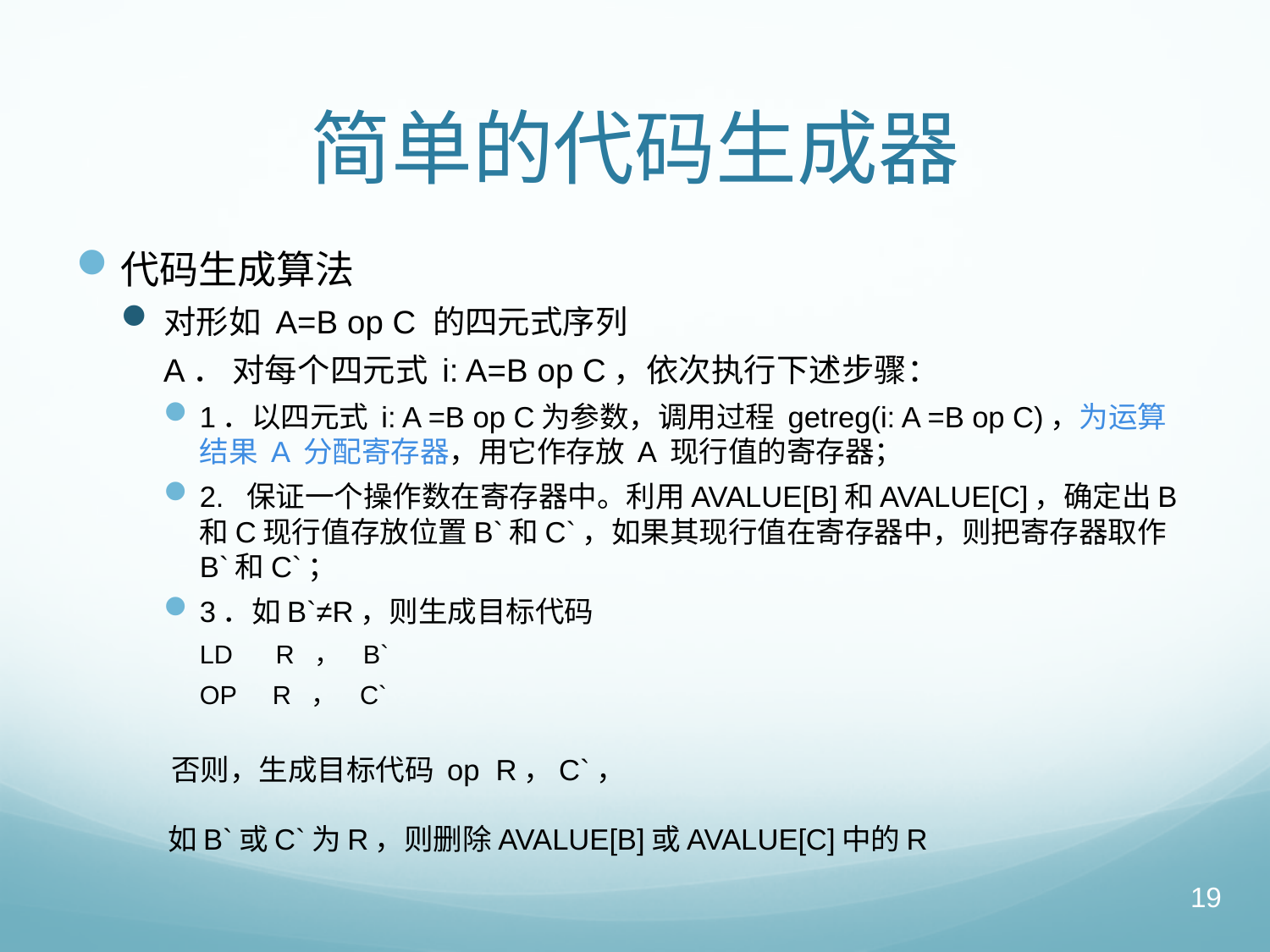

# 简单的代码生成器
代码生成算法
对形如 A=B op C 的四元式序列
	A． 对每个四元式 i: A=B op C，依次执行下述步骤：
1．以四元式 i: A =B op C为参数，调用过程 getreg(i: A =B op C)，为运算结果 A 分配寄存器，用它作存放 A 现行值的寄存器；
2.  保证一个操作数在寄存器中。利用AVALUE[B]和AVALUE[C]，确定出B和C现行值存放位置B`和C`，如果其现行值在寄存器中，则把寄存器取作B`和C`；
3．如B`≠R，则生成目标代码
LD      R  ，   B`
OP     R  ，   C`
          否则，生成目标代码 op  R，C`，
             如B`或C`为R，则删除AVALUE[B]或AVALUE[C]中的R

19